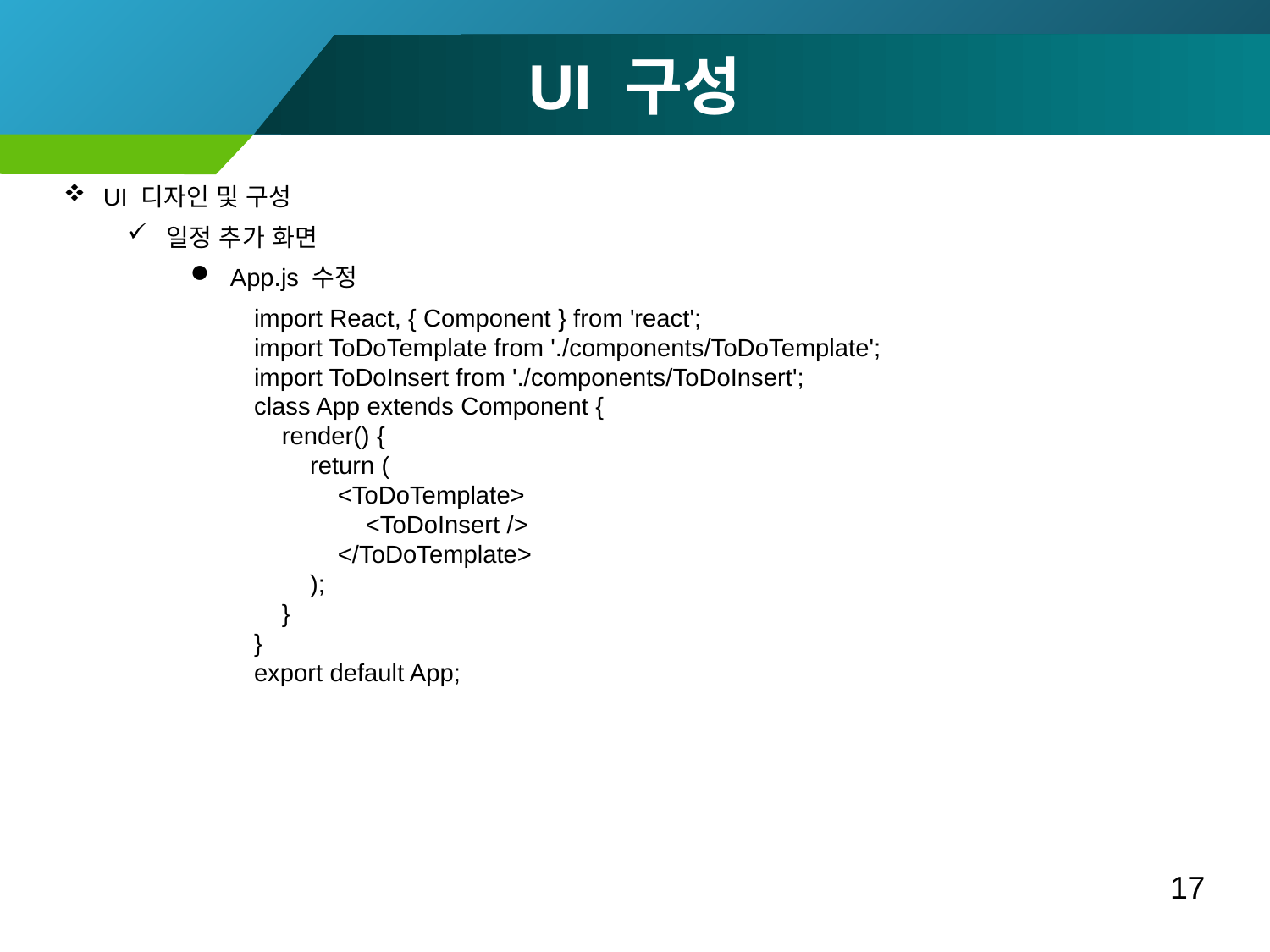

UI 구성
UI 디자인 및 구성
일정 추가 화면
App.js 수정
import React, { Component } from 'react';
import ToDoTemplate from './components/ToDoTemplate';
import ToDoInsert from './components/ToDoInsert';
class App extends Component {
    render() {
        return (
            <ToDoTemplate>
                <ToDoInsert />
            </ToDoTemplate>
        );
    }
}
export default App;
17